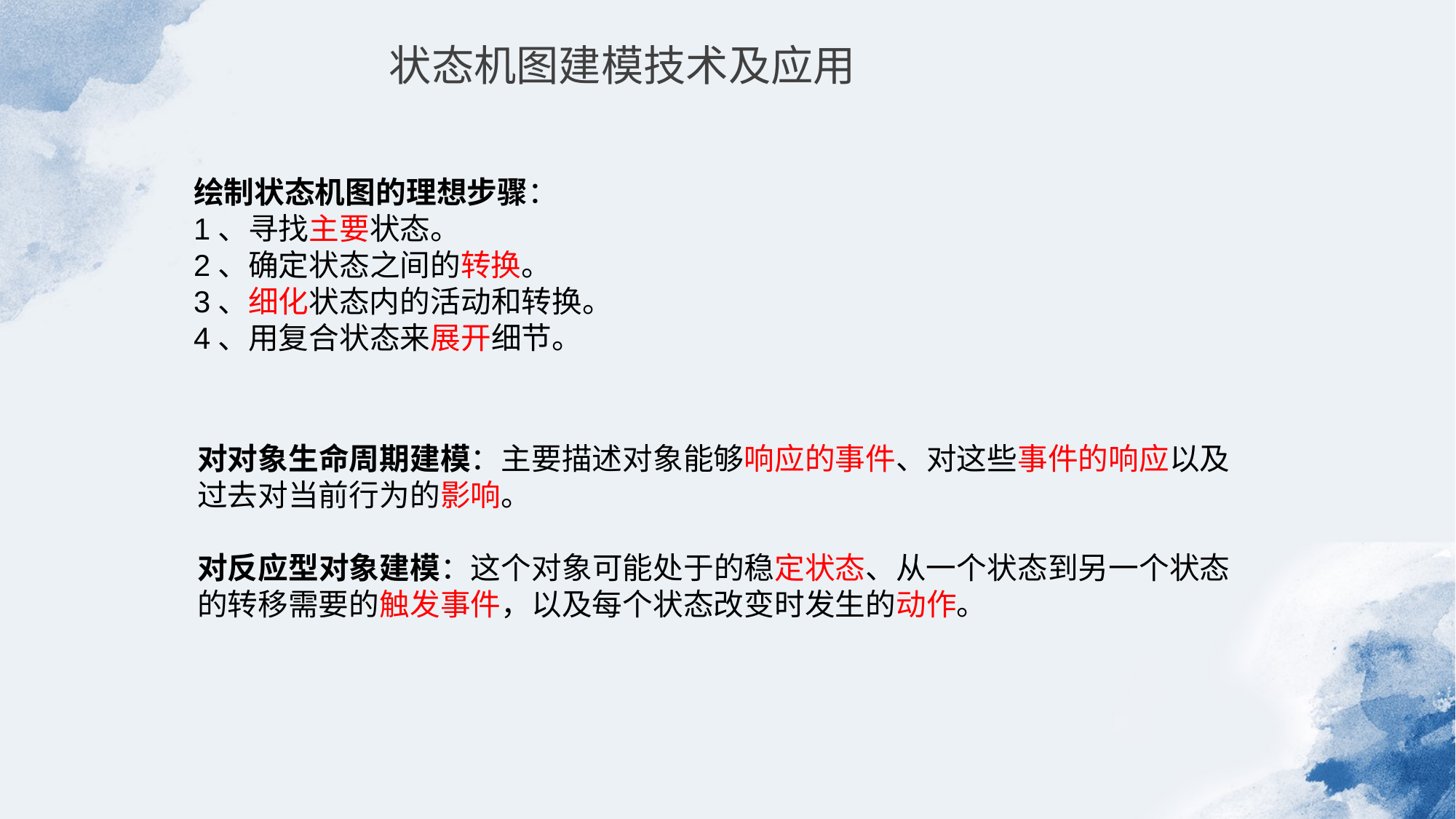

状态机图建模技术及应用
绘制状态机图的理想步骤：
1、寻找主要状态。
2、确定状态之间的转换。
3、细化状态内的活动和转换。
4、用复合状态来展开细节。
对对象生命周期建模：主要描述对象能够响应的事件、对这些事件的响应以及过去对当前行为的影响。

对反应型对象建模：这个对象可能处于的稳定状态、从一个状态到另一个状态的转移需要的触发事件，以及每个状态改变时发生的动作。